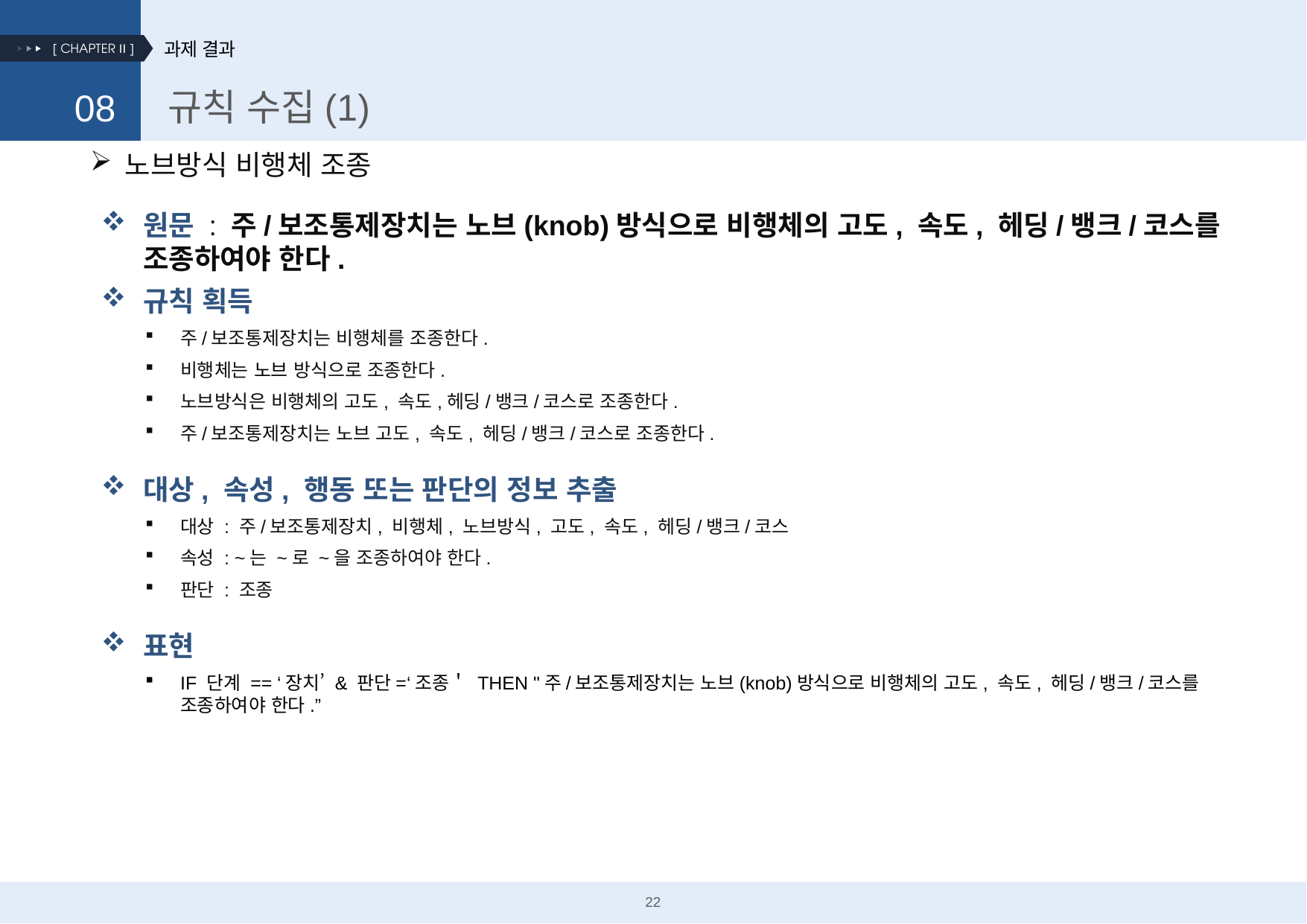

규칙 수집(1)
08
노브방식 비행체 조종
원문 : 주/보조통제장치는 노브(knob)방식으로 비행체의 고도, 속도, 헤딩/뱅크/코스를 조종하여야 한다.
규칙 획득
주/보조통제장치는 비행체를 조종한다.
비행체는 노브 방식으로 조종한다.
노브방식은 비행체의 고도, 속도,헤딩/뱅크/코스로 조종한다.
주/보조통제장치는 노브 고도, 속도, 헤딩/뱅크/코스로 조종한다.
대상, 속성, 행동 또는 판단의 정보 추출
대상 : 주/보조통제장치, 비행체, 노브방식, 고도, 속도, 헤딩/뱅크/코스
속성 : ~는 ~로 ~을 조종하여야 한다.
판단 : 조종
표현
IF 단계 == ‘장치’ & 판단=‘조종＇ THEN "주/보조통제장치는 노브(knob)방식으로 비행체의 고도, 속도, 헤딩/뱅크/코스를 조종하여야 한다.”